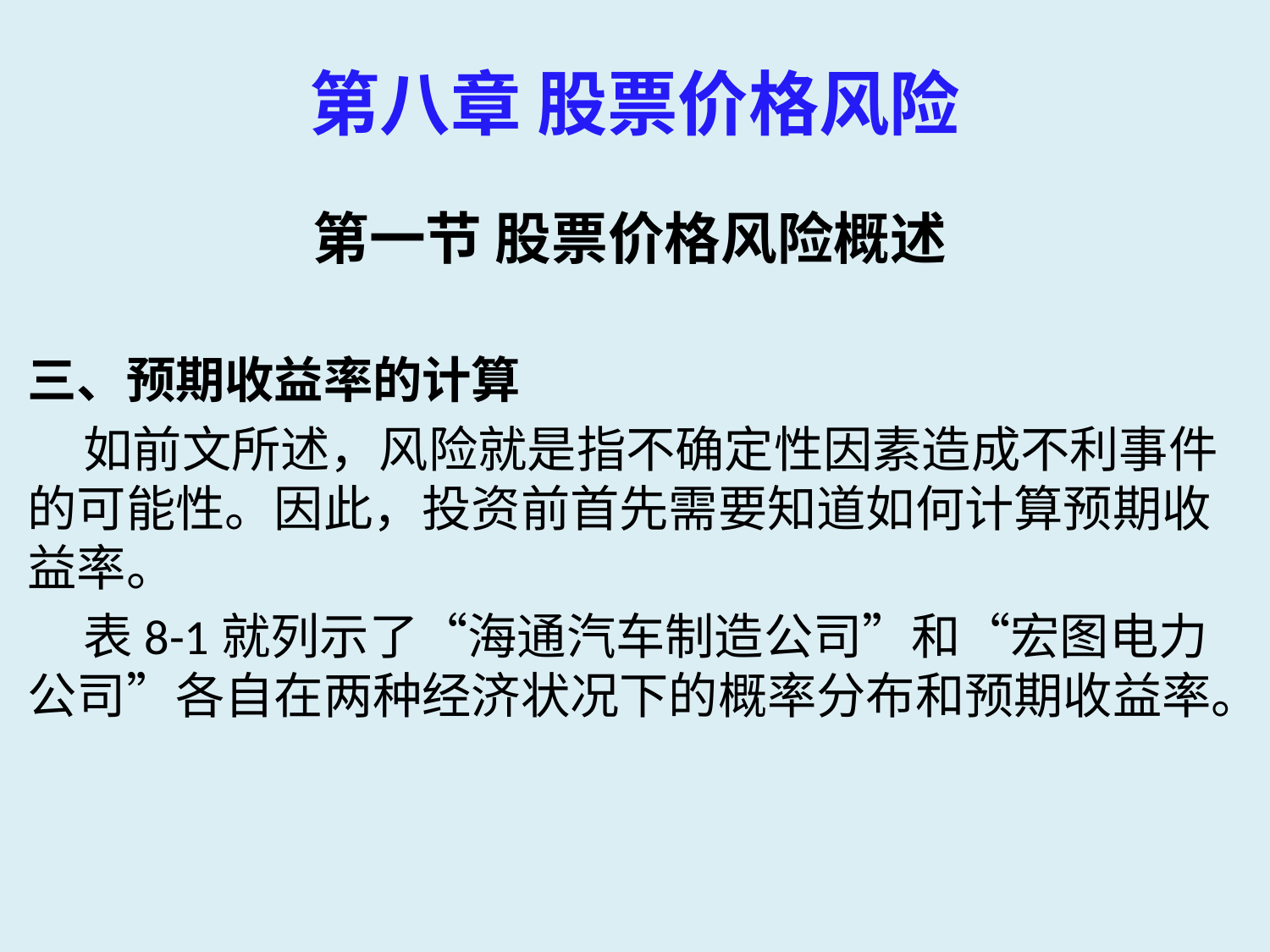

# 第八章 股票价格风险
第一节 股票价格风险概述

三、预期收益率的计算
    如前文所述，风险就是指不确定性因素造成不利事件的可能性。因此，投资前首先需要知道如何计算预期收益率。
    表8-1就列示了“海通汽车制造公司”和“宏图电力公司”各自在两种经济状况下的概率分布和预期收益率。